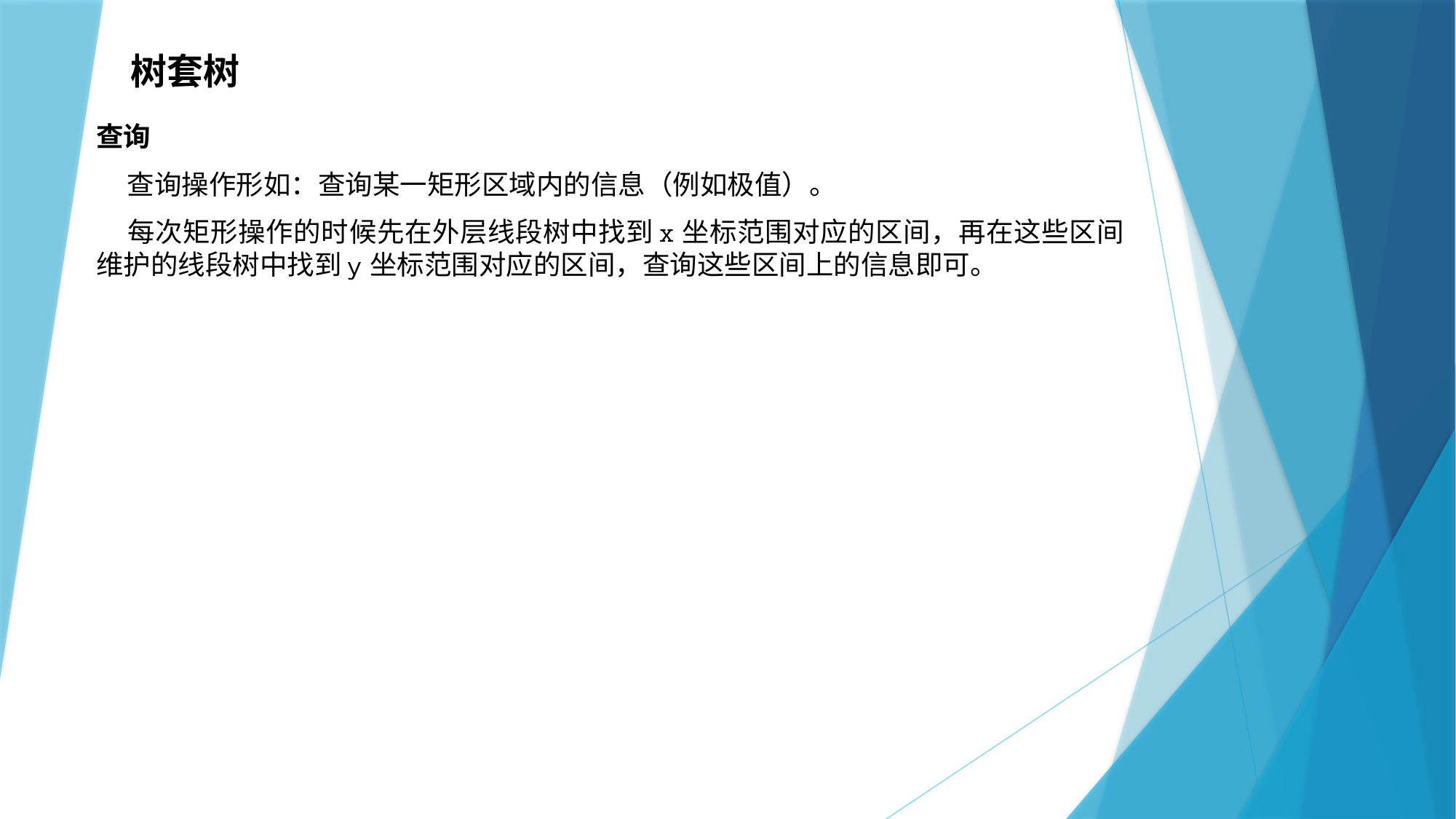

# 树套树
查询
    查询操作形如：查询某一矩形区域内的信息（例如极值）。
每次矩形操作的时候先在外层线段树中找到x坐标范围对应的区间，再在这些区间维护的线段树中找到y坐标范围对应的区间，查询这些区间上的信息即可。